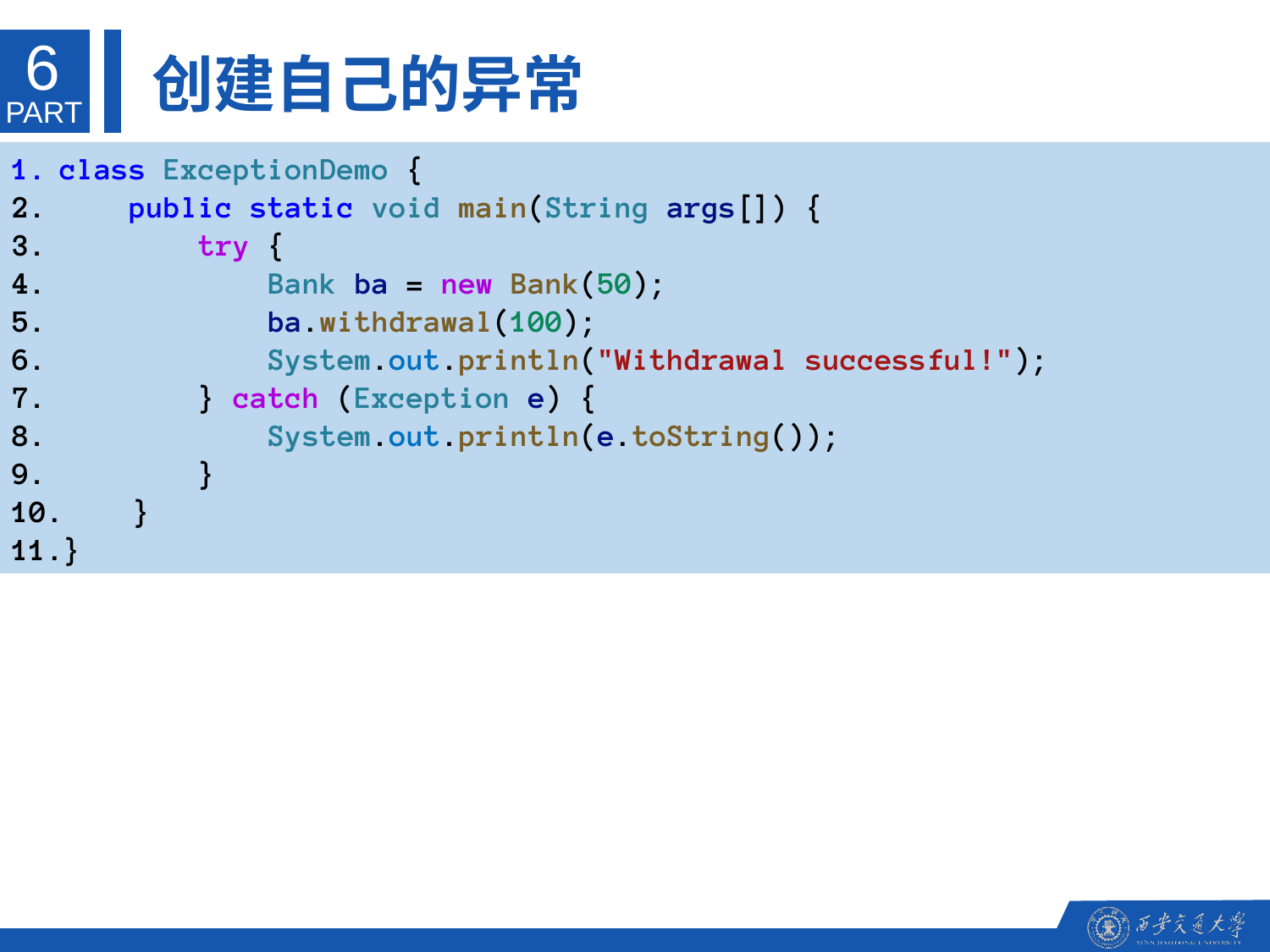

6
创建自己的异常
PART
class ExceptionDemo {
    public static void main(String args[]) {
        try {
            Bank ba = new Bank(50);
            ba.withdrawal(100);
            System.out.println("Withdrawal successful!");
        } catch (Exception e) {
            System.out.println(e.toString());
        }
    }
}